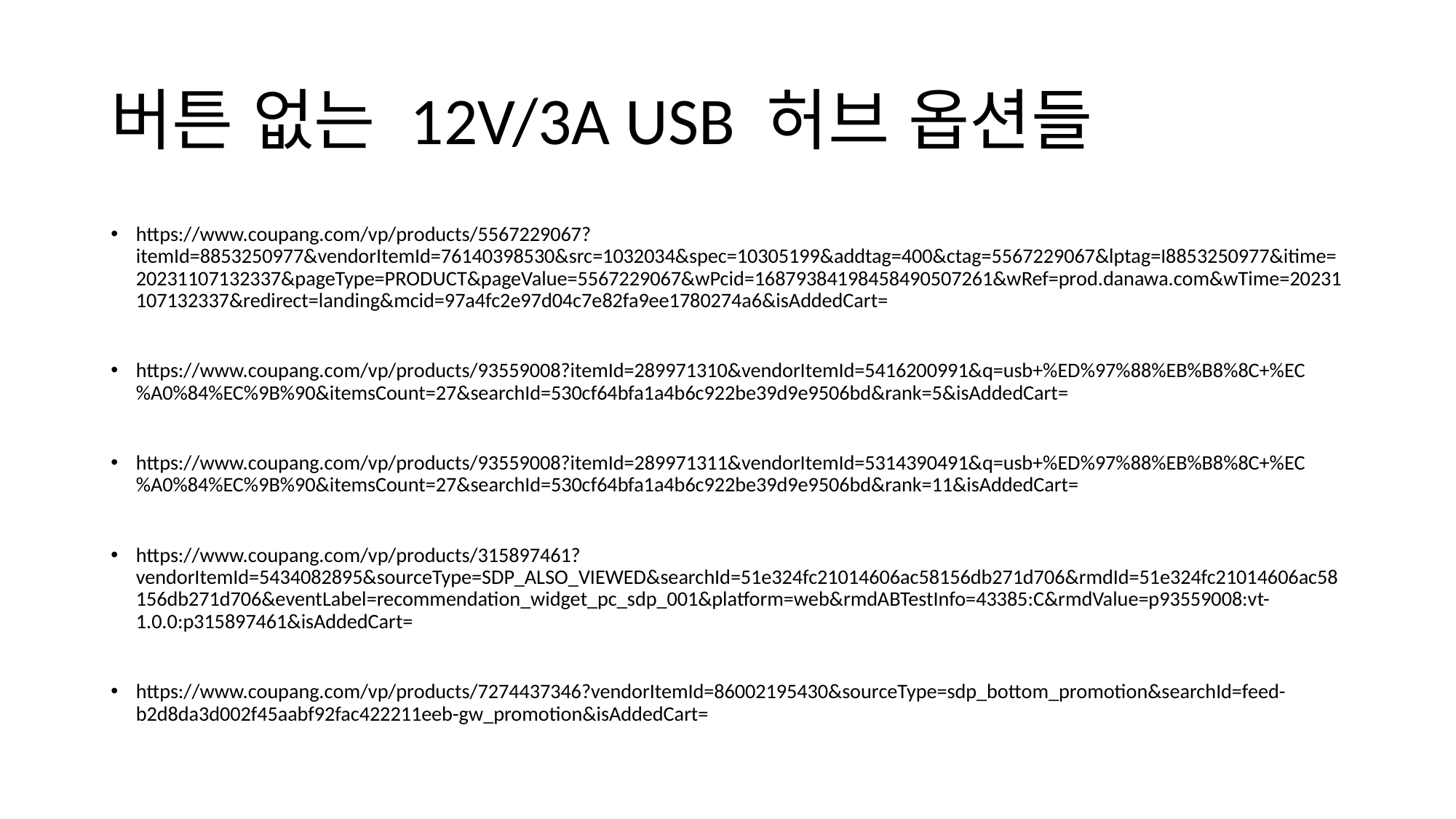

# 버튼 없는 12V/3A USB 허브 옵션들
https://www.coupang.com/vp/products/5567229067?itemId=8853250977&vendorItemId=76140398530&src=1032034&spec=10305199&addtag=400&ctag=5567229067&lptag=I8853250977&itime=20231107132337&pageType=PRODUCT&pageValue=5567229067&wPcid=16879384198458490507261&wRef=prod.danawa.com&wTime=20231107132337&redirect=landing&mcid=97a4fc2e97d04c7e82fa9ee1780274a6&isAddedCart=

https://www.coupang.com/vp/products/93559008?itemId=289971310&vendorItemId=5416200991&q=usb+%ED%97%88%EB%B8%8C+%EC%A0%84%EC%9B%90&itemsCount=27&searchId=530cf64bfa1a4b6c922be39d9e9506bd&rank=5&isAddedCart=

https://www.coupang.com/vp/products/93559008?itemId=289971311&vendorItemId=5314390491&q=usb+%ED%97%88%EB%B8%8C+%EC%A0%84%EC%9B%90&itemsCount=27&searchId=530cf64bfa1a4b6c922be39d9e9506bd&rank=11&isAddedCart=

https://www.coupang.com/vp/products/315897461?vendorItemId=5434082895&sourceType=SDP_ALSO_VIEWED&searchId=51e324fc21014606ac58156db271d706&rmdId=51e324fc21014606ac58156db271d706&eventLabel=recommendation_widget_pc_sdp_001&platform=web&rmdABTestInfo=43385:C&rmdValue=p93559008:vt-1.0.0:p315897461&isAddedCart=

https://www.coupang.com/vp/products/7274437346?vendorItemId=86002195430&sourceType=sdp_bottom_promotion&searchId=feed-b2d8da3d002f45aabf92fac422211eeb-gw_promotion&isAddedCart=